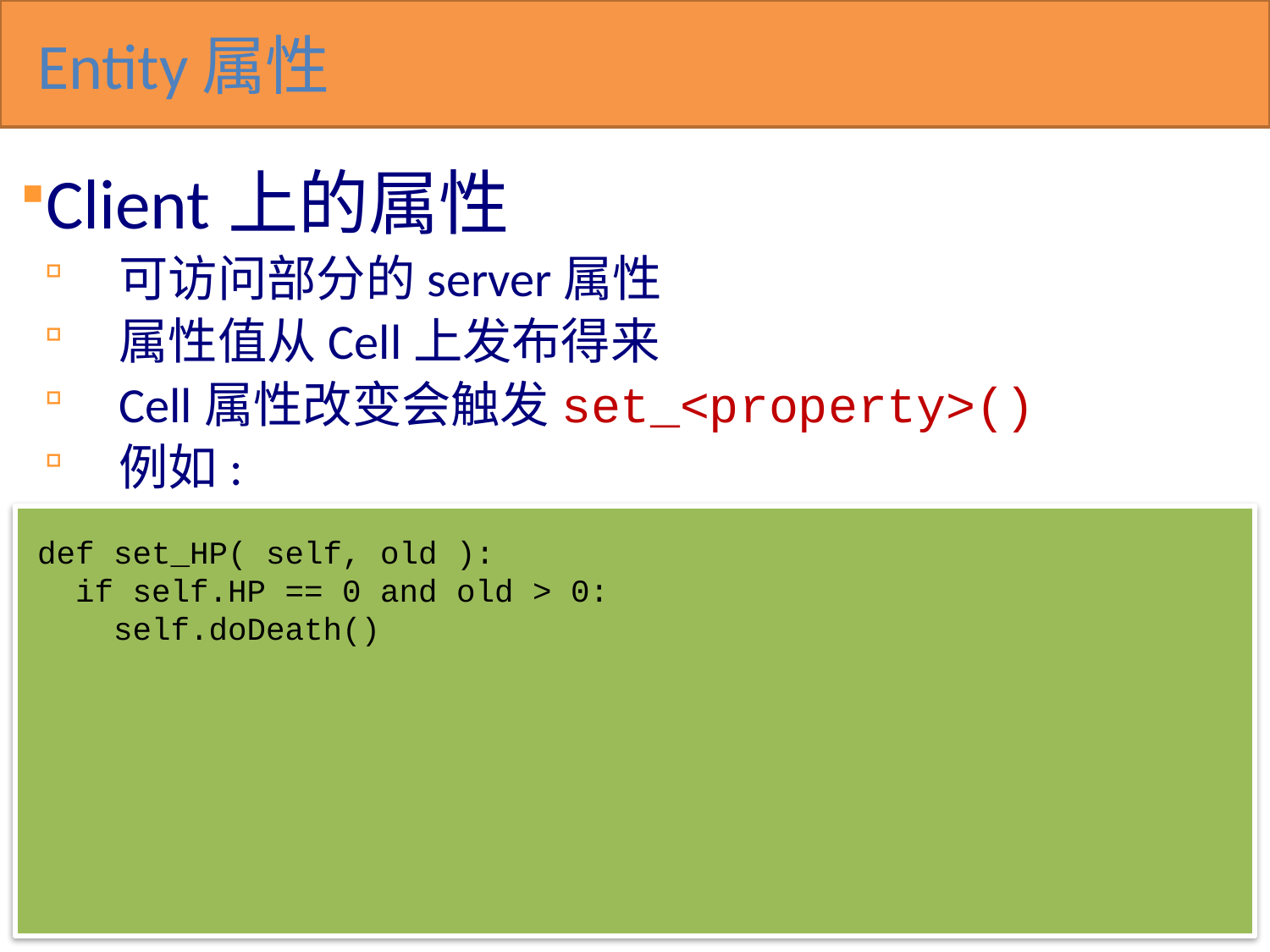

# Entity属性
Client上的属性
可访问部分的server属性
属性值从Cell上发布得来
Cell属性改变会触发set_<property>()
例如:

def set_HP( self, old ):
  if self.HP == 0 and old > 0:
    self.doDeath()‏